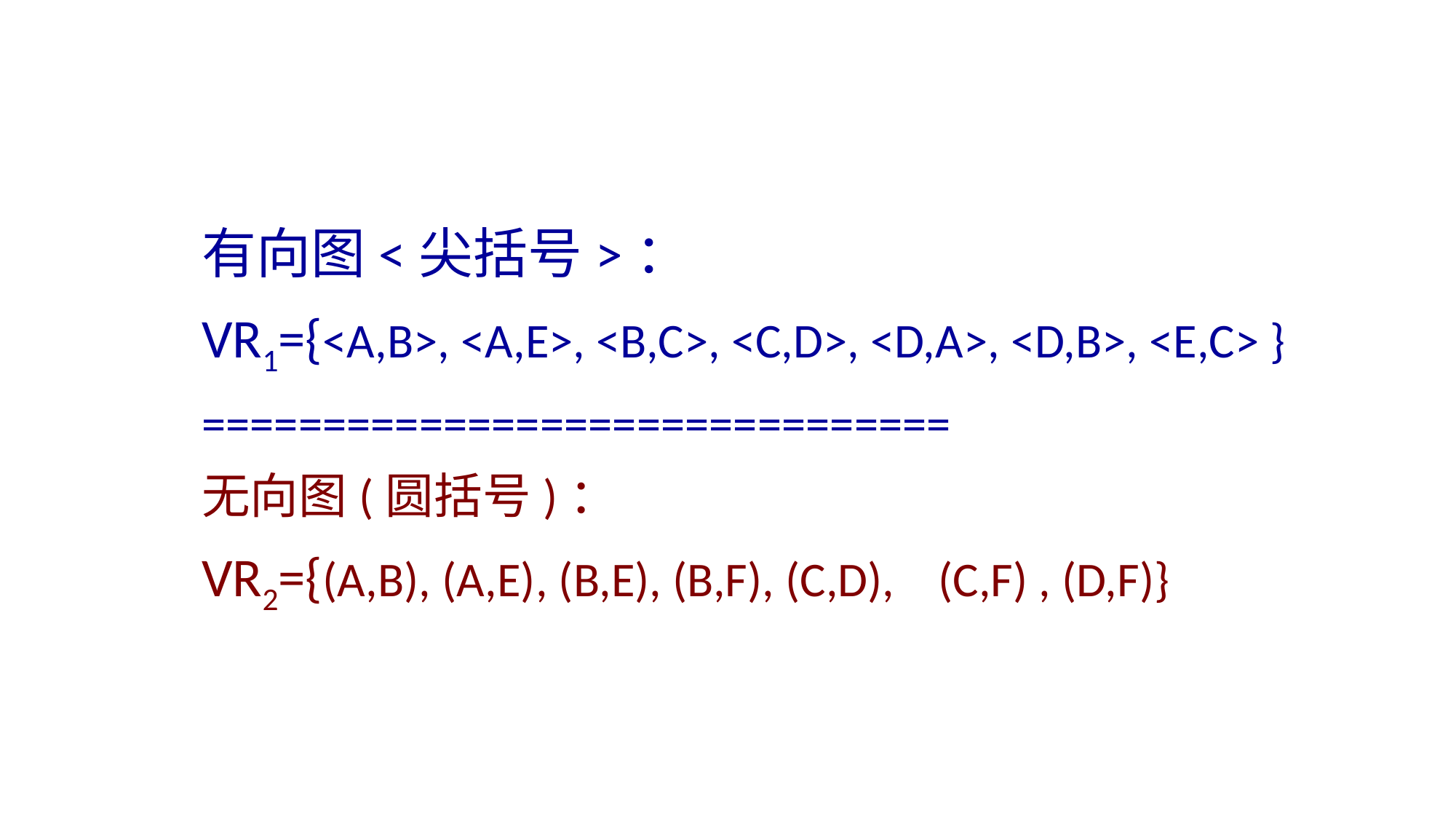

有向图<尖括号>：
VR1={<A,B>, <A,E>, <B,C>, <C,D>, <D,A>, <D,B>, <E,C> }
===============================
无向图(圆括号)：
VR2={(A,B), (A,E), (B,E), (B,F), (C,D),    (C,F) , (D,F)}